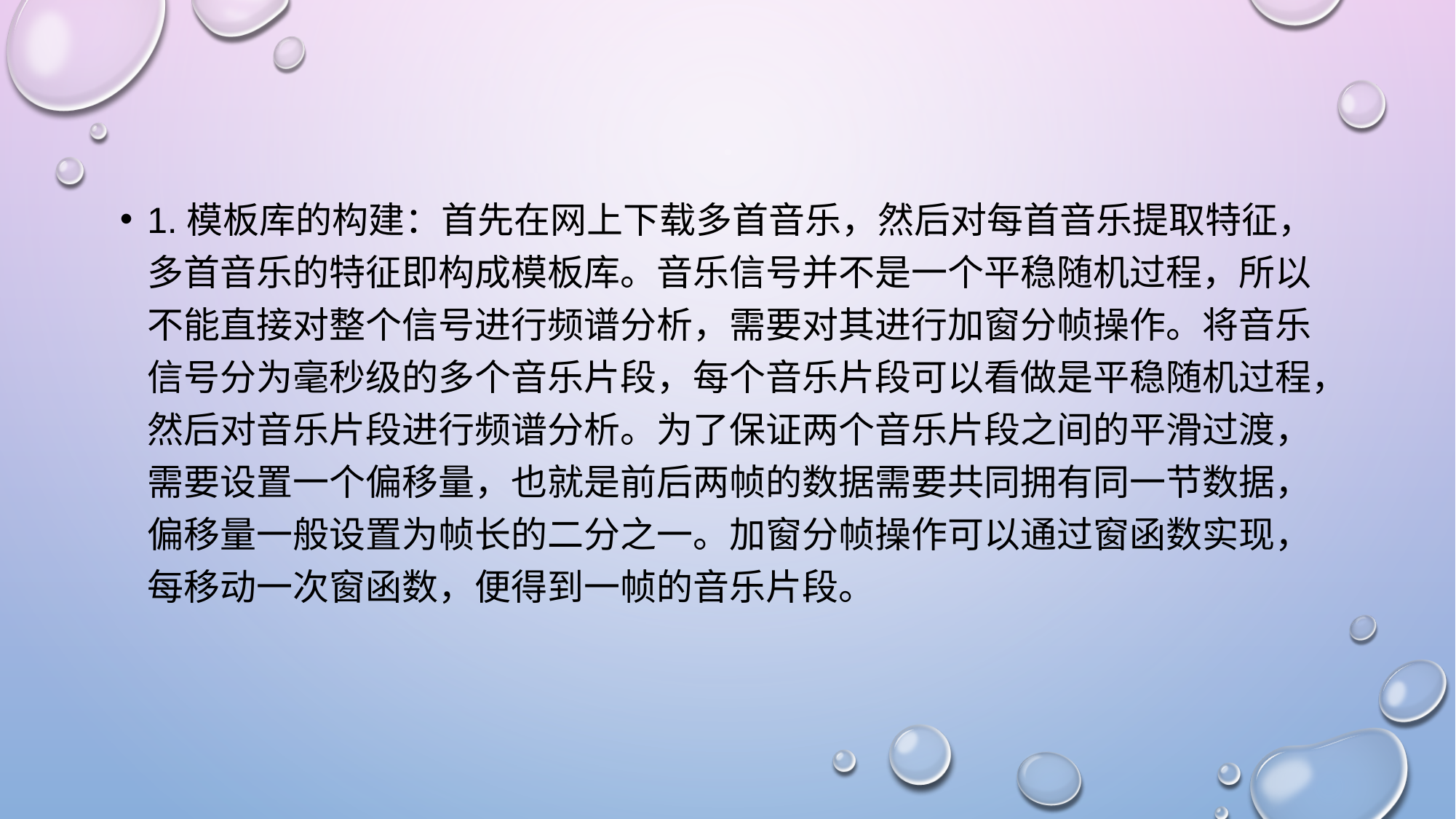

1.模板库的构建：首先在网上下载多首音乐，然后对每首音乐提取特征，多首音乐的特征即构成模板库。音乐信号并不是一个平稳随机过程，所以不能直接对整个信号进行频谱分析，需要对其进行加窗分帧操作。将音乐信号分为毫秒级的多个音乐片段，每个音乐片段可以看做是平稳随机过程，然后对音乐片段进行频谱分析。为了保证两个音乐片段之间的平滑过渡，需要设置一个偏移量，也就是前后两帧的数据需要共同拥有同一节数据，偏移量一般设置为帧长的二分之一。加窗分帧操作可以通过窗函数实现，每移动一次窗函数，便得到一帧的音乐片段。